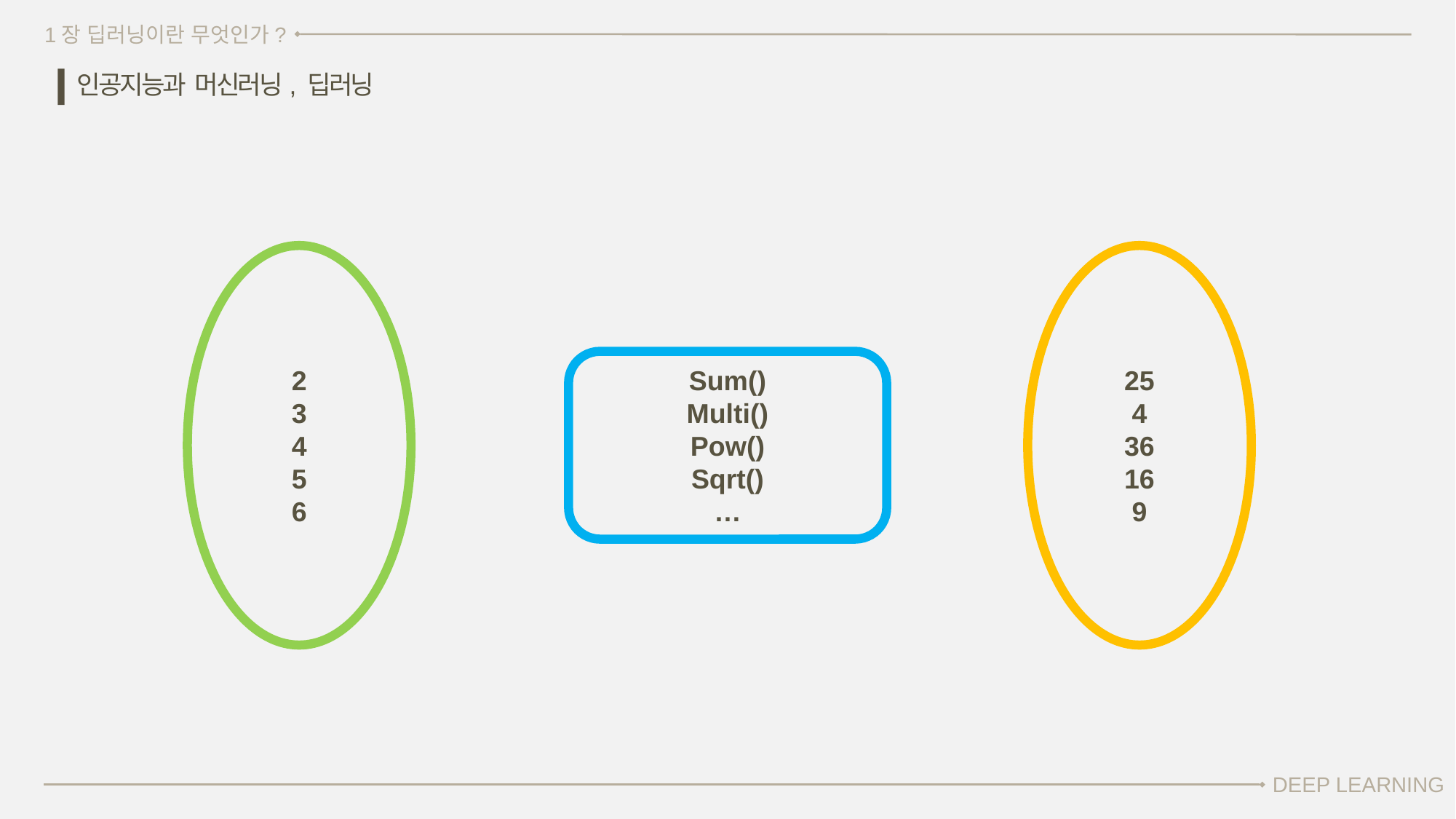

1장 딥러닝이란 무엇인가?
인공지능과  머신러닝, 딥러닝

2
3
4
5
6
25
4
36
16
9
Sum()
Multi()
Pow()
Sqrt()
…
DEEP LEARNING